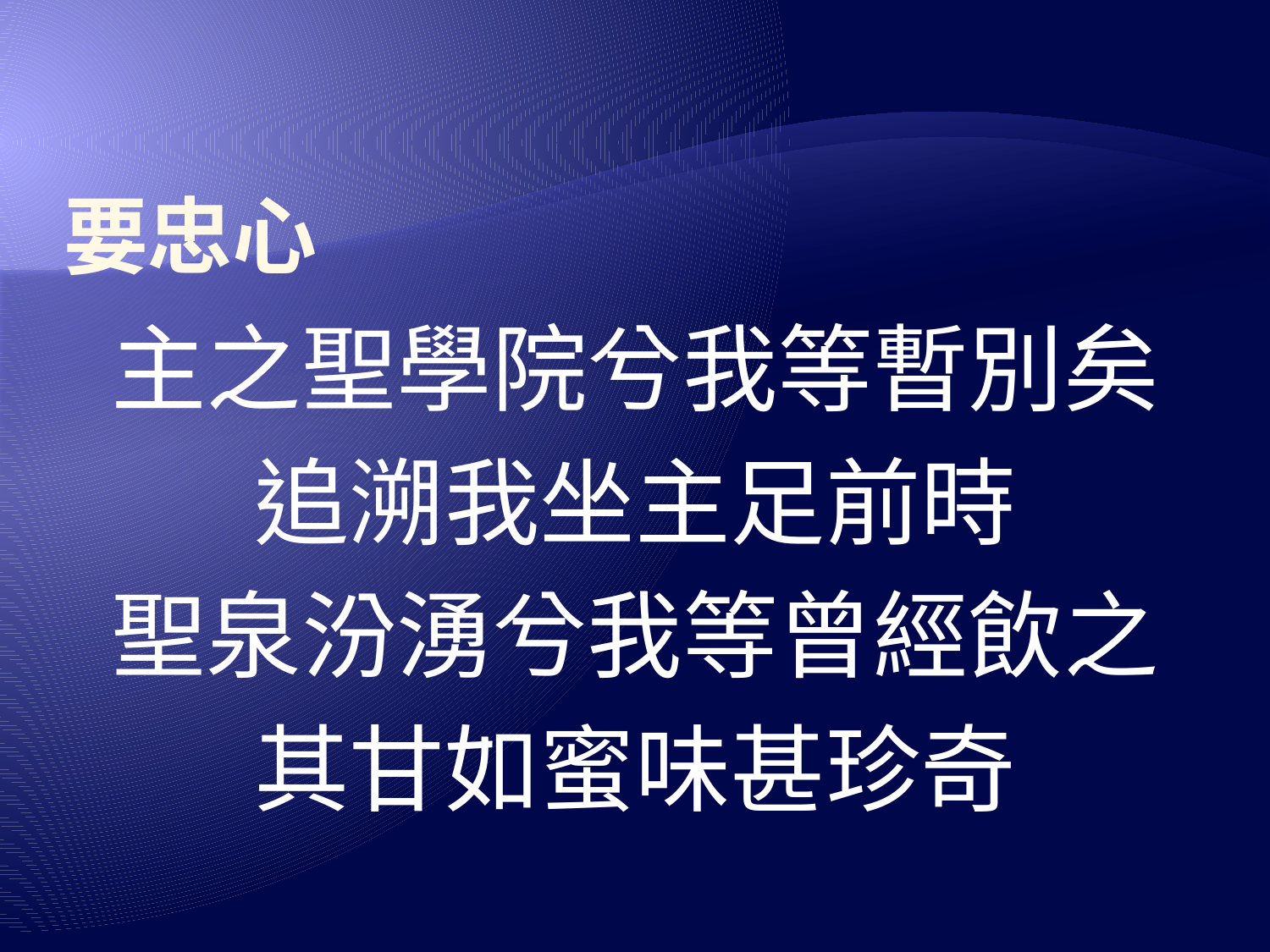

# 要忠心
主之聖學院兮我等暫別矣
追溯我坐主足前時
聖泉汾湧兮我等曾經飲之
其甘如蜜味甚珍奇